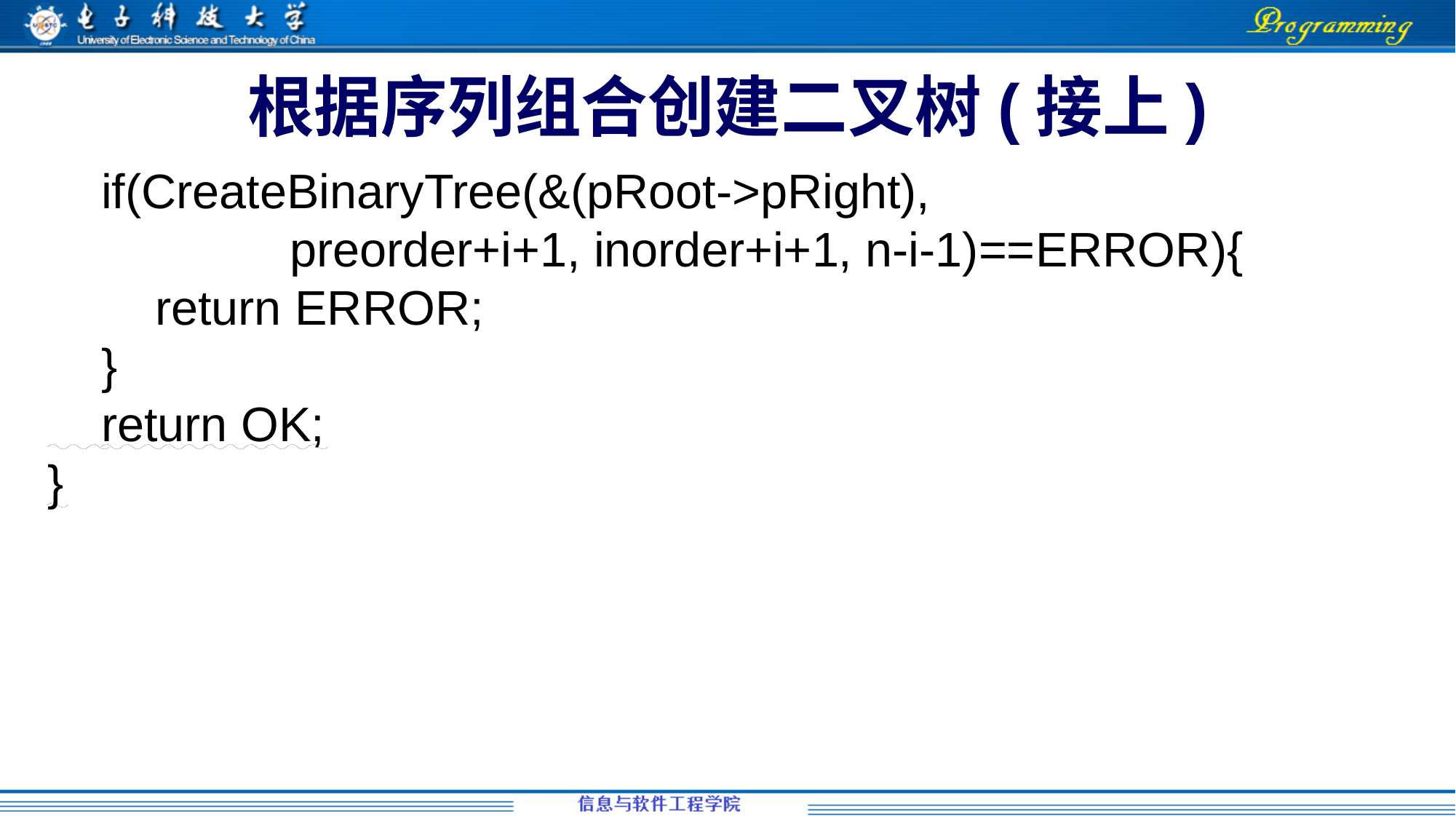

# 根据序列组合创建二叉树(接上)
    if(CreateBinaryTree(&(pRoot->pRight),
                  preorder+i+1, inorder+i+1, n-i-1)==ERROR){
        return ERROR;
    }
    return OK;
}